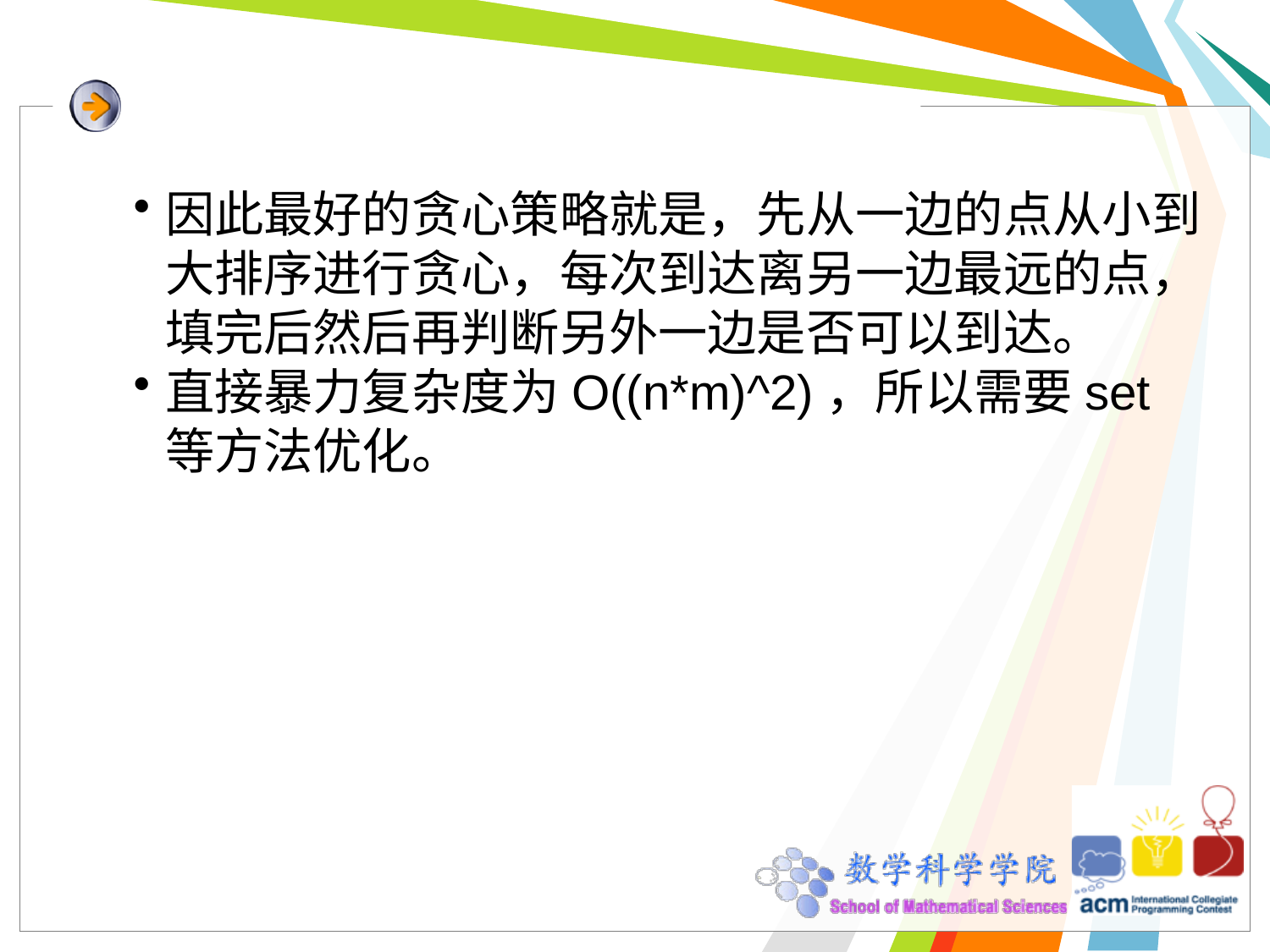

19

因此最好的贪心策略就是，先从一边的点从小到大排序进行贪心，每次到达离另一边最远的点，填完后然后再判断另外一边是否可以到达。
直接暴力复杂度为O((n*m)^2)，所以需要set等方法优化。